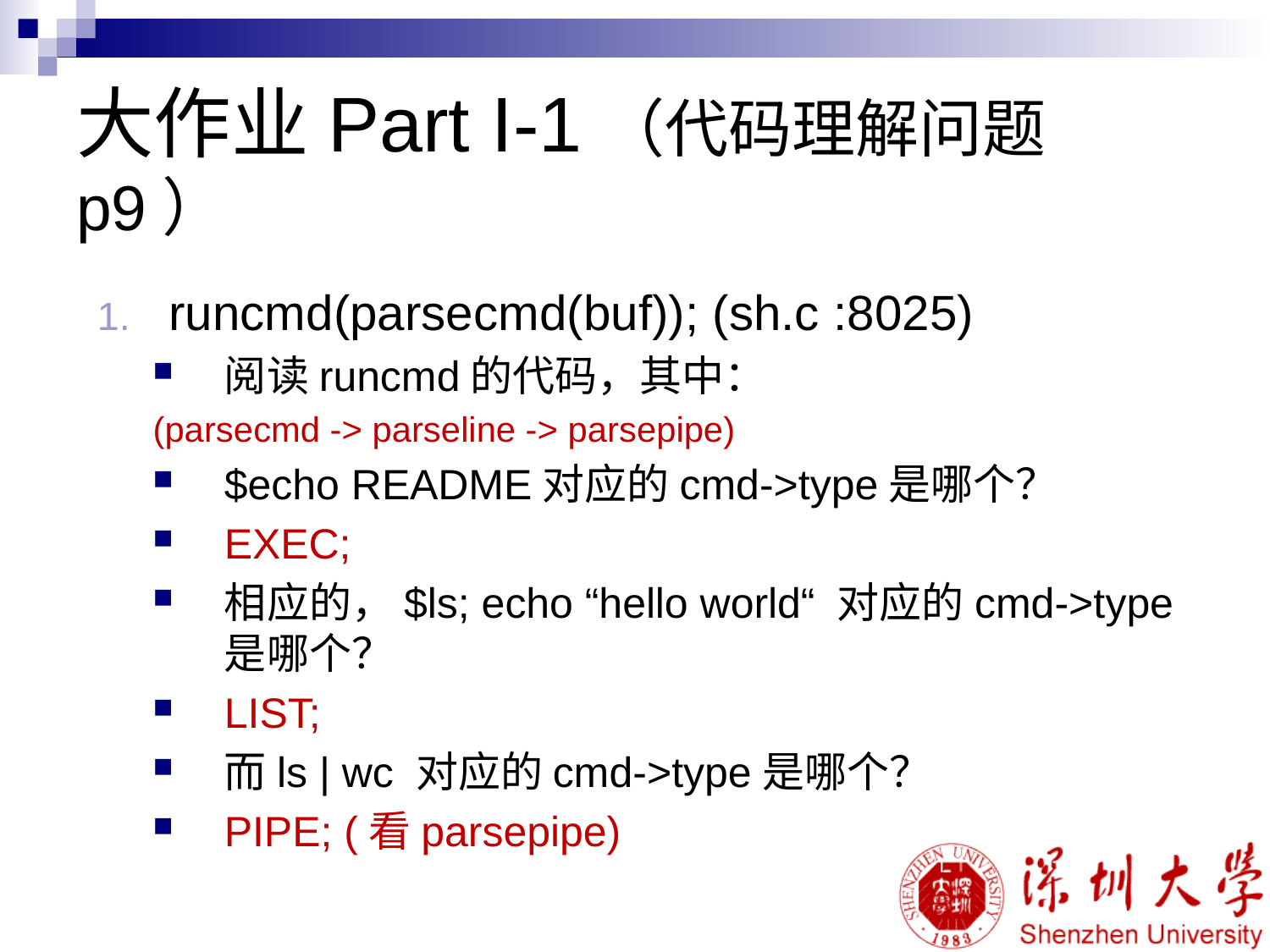

# 大作业Part I-1（代码理解问题 p9）
runcmd(parsecmd(buf)); (sh.c :8025)
阅读runcmd的代码，其中：
(parsecmd -> parseline -> parsepipe)
$echo README对应的cmd->type是哪个？
EXEC;
相应的，$ls; echo “hello world“ 对应的cmd->type是哪个？
LIST;
而ls | wc 对应的cmd->type是哪个？
PIPE; (看parsepipe)